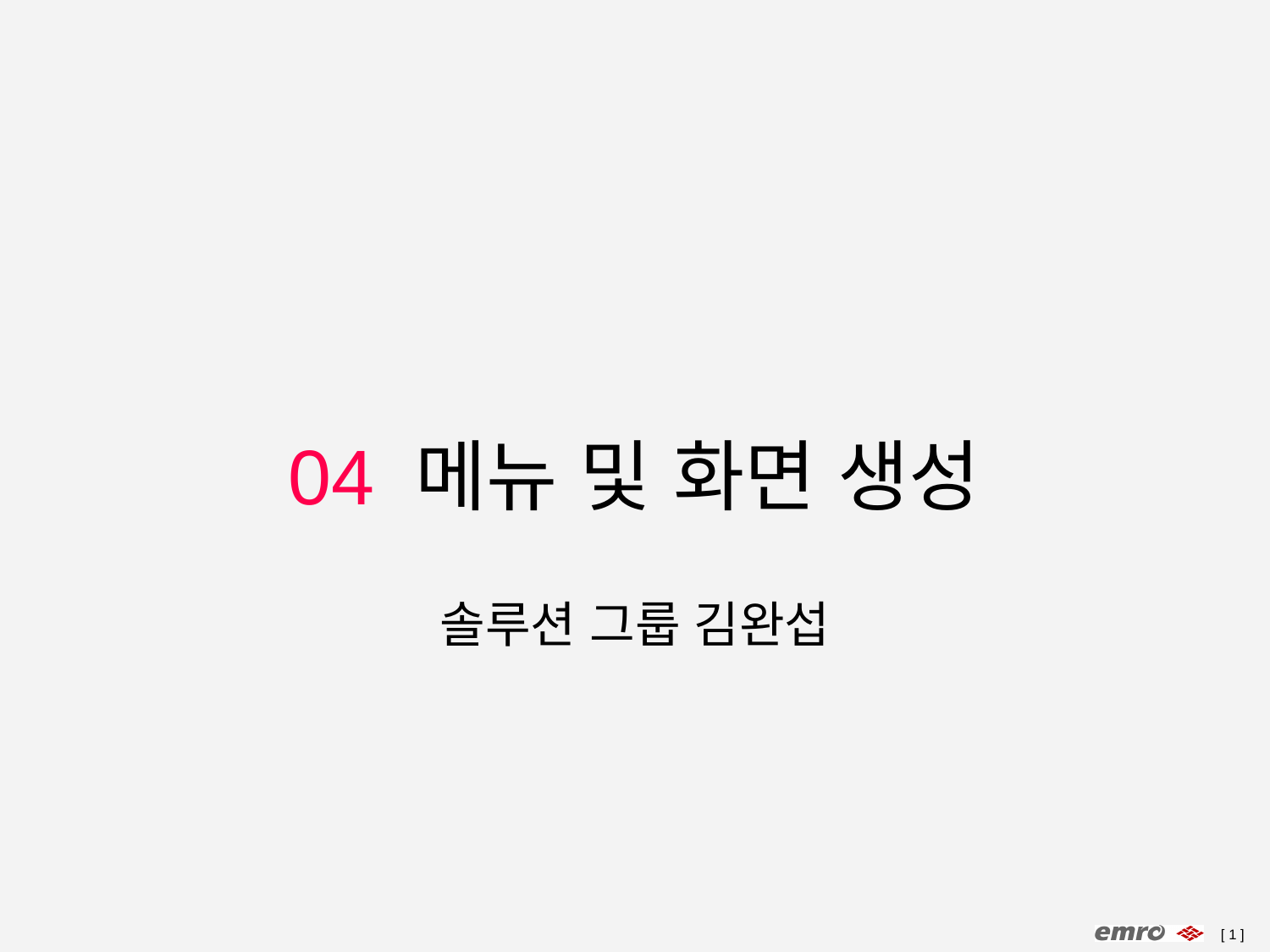

04 메뉴 및 화면 생성
솔루션 그룹 김완섭